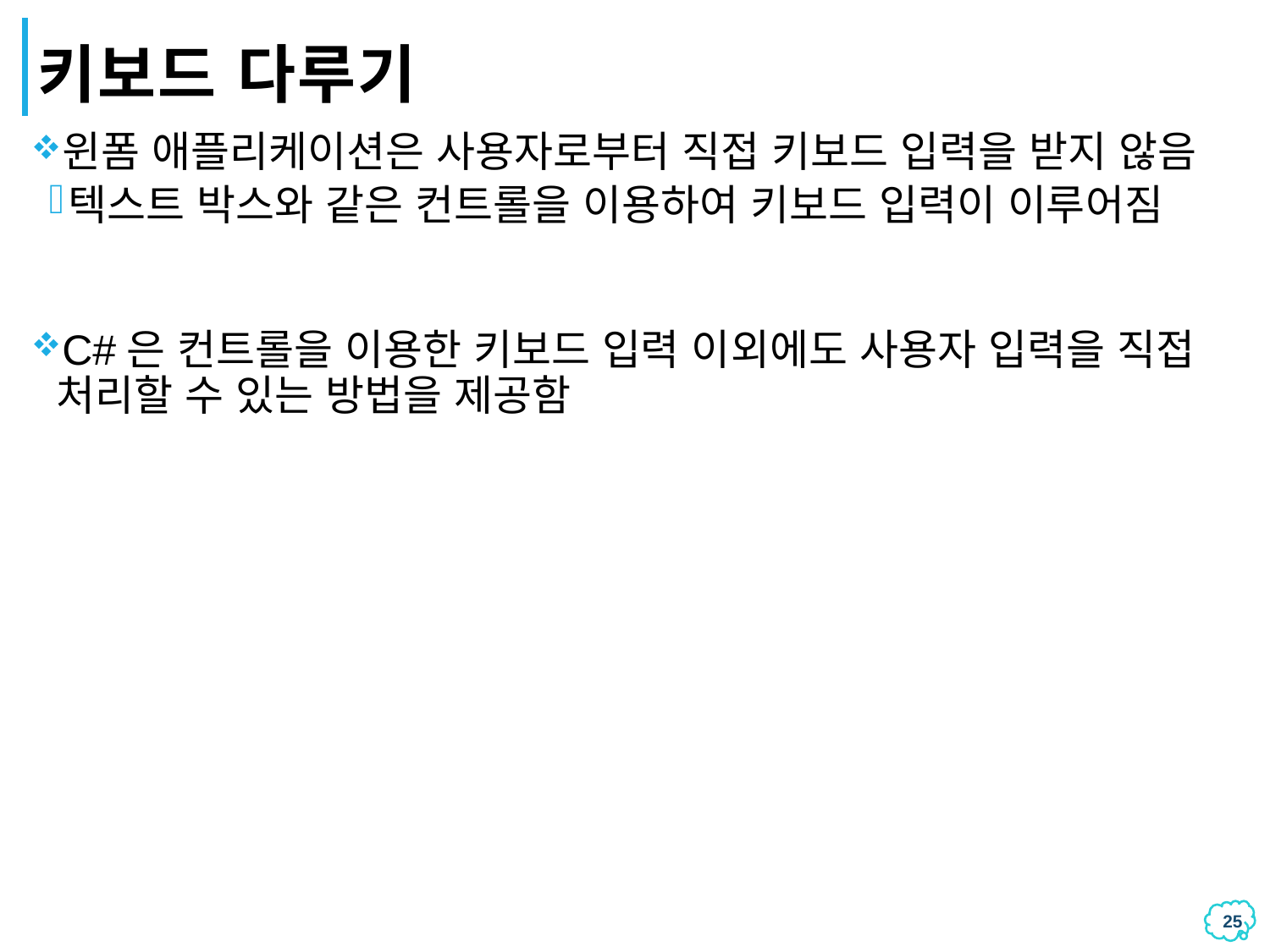

# 키보드 다루기
윈폼 애플리케이션은 사용자로부터 직접 키보드 입력을 받지 않음
텍스트 박스와 같은 컨트롤을 이용하여 키보드 입력이 이루어짐

C#은 컨트롤을 이용한 키보드 입력 이외에도 사용자 입력을 직접 처리할 수 있는 방법을 제공함
25